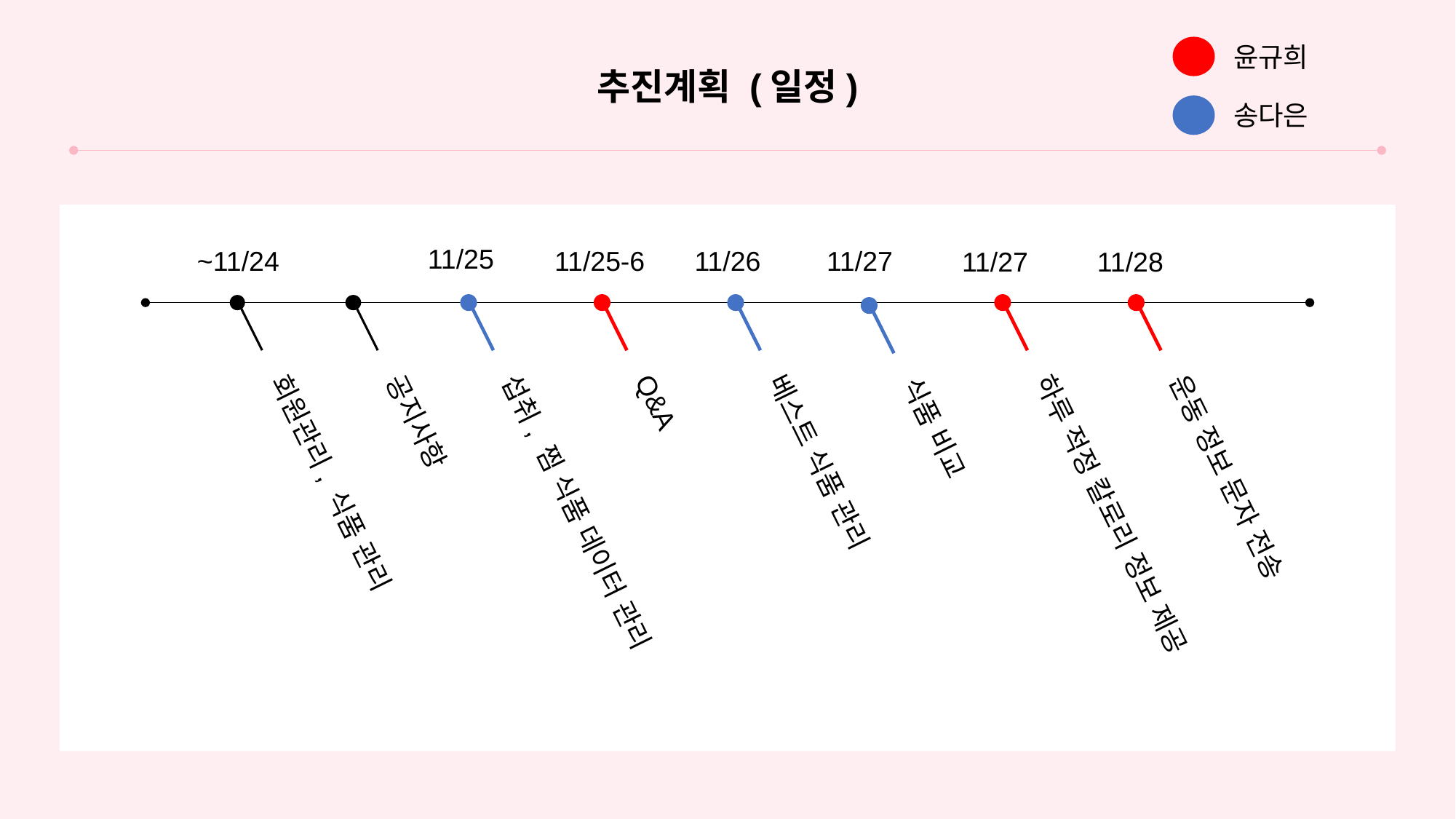

윤규희

추진계획 (일정)
송다은

11/25
~11/24
11/25-6
11/26
11/27
11/27
11/28

운동 정보 문자 전송

하루 적정 칼로리 정보 제공

Q&A

베스트 식품 관리

회원관리, 식품 관리

섭취, 찜 식품 데이터 관리

공지사항

식품 비교